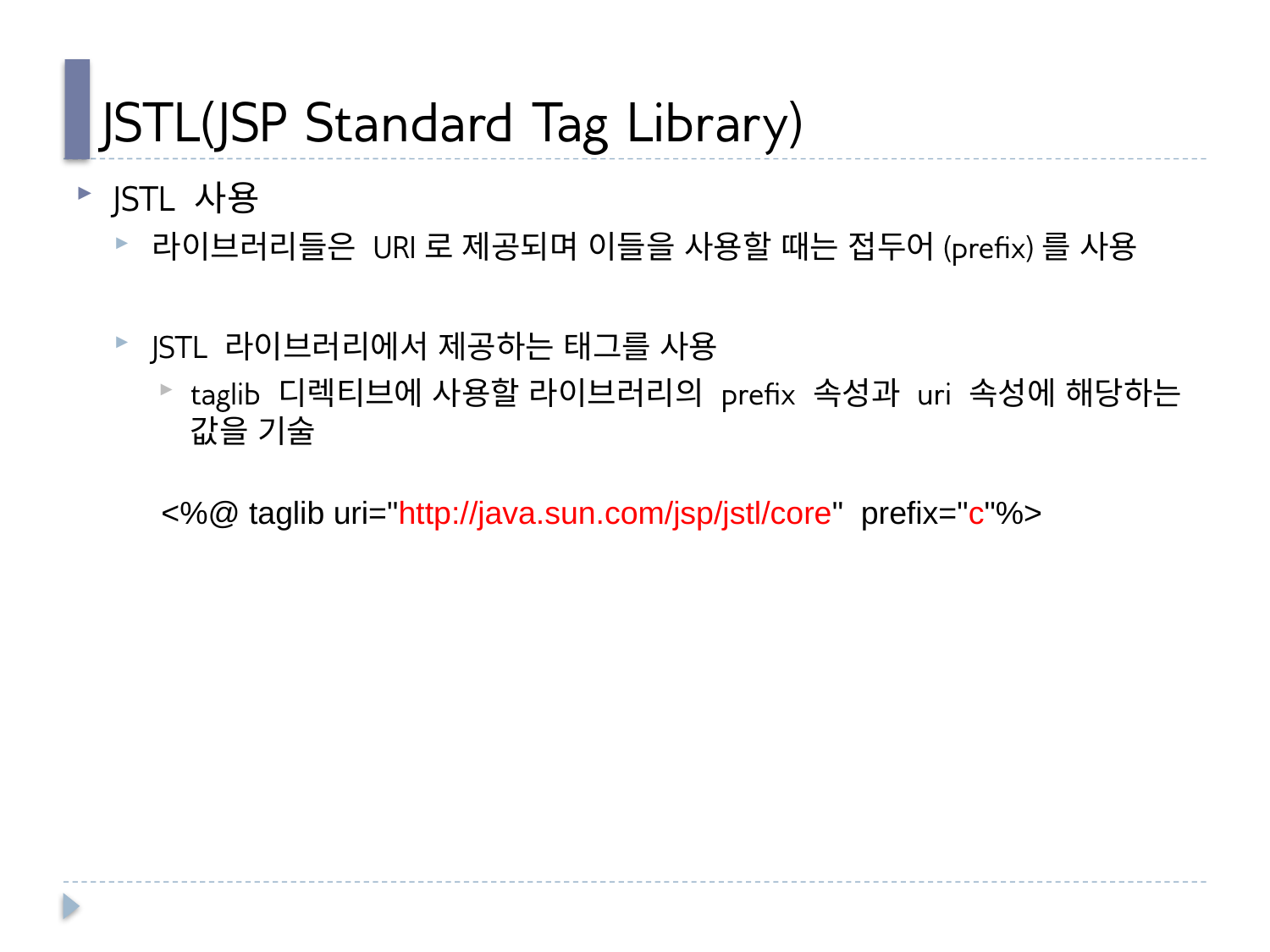

# JSTL(JSP Standard Tag Library)
JSTL 사용
라이브러리들은 URI로 제공되며 이들을 사용할 때는 접두어(prefix)를 사용

JSTL 라이브러리에서 제공하는 태그를 사용
taglib 디렉티브에 사용할 라이브러리의 prefix 속성과 uri 속성에 해당하는 값을 기술
<%@ taglib uri="http://java.sun.com/jsp/jstl/core"  prefix="c"%>